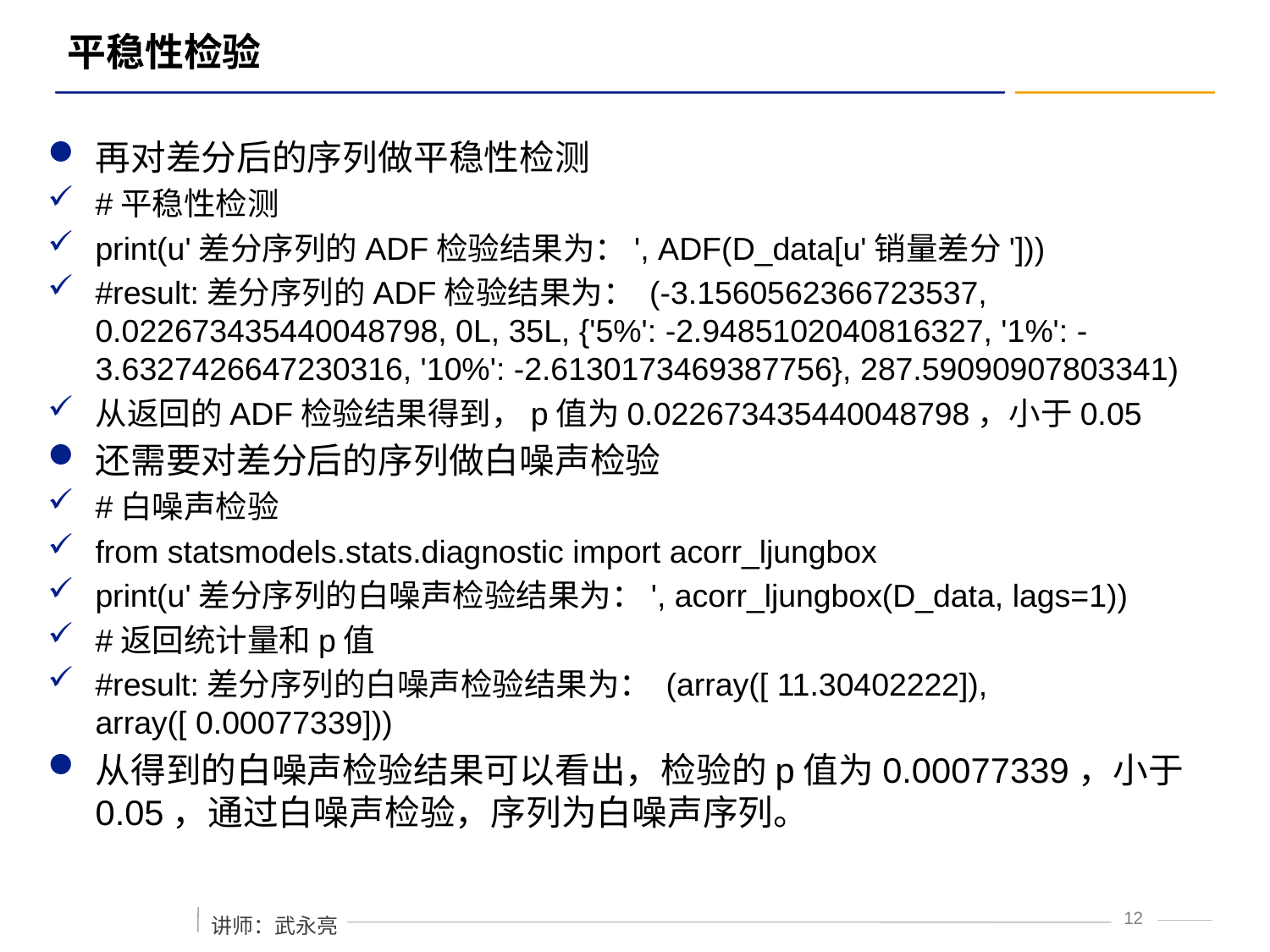

# 平稳性检验
再对差分后的序列做平稳性检测
#平稳性检测
print(u'差分序列的ADF检验结果为：', ADF(D_data[u'销量差分']))
#result:差分序列的ADF检验结果为： (-3.1560562366723537, 0.022673435440048798, 0L, 35L, {'5%': -2.9485102040816327, '1%': -3.6327426647230316, '10%': -2.6130173469387756}, 287.59090907803341)
从返回的ADF检验结果得到，p值为0.022673435440048798，小于0.05
还需要对差分后的序列做白噪声检验
#白噪声检验
from statsmodels.stats.diagnostic import acorr_ljungbox
print(u'差分序列的白噪声检验结果为：', acorr_ljungbox(D_data, lags=1))
#返回统计量和p值
#result:差分序列的白噪声检验结果为： (array([ 11.30402222]), array([ 0.00077339]))
从得到的白噪声检验结果可以看出，检验的p值为0.00077339，小于0.05，通过白噪声检验，序列为白噪声序列。